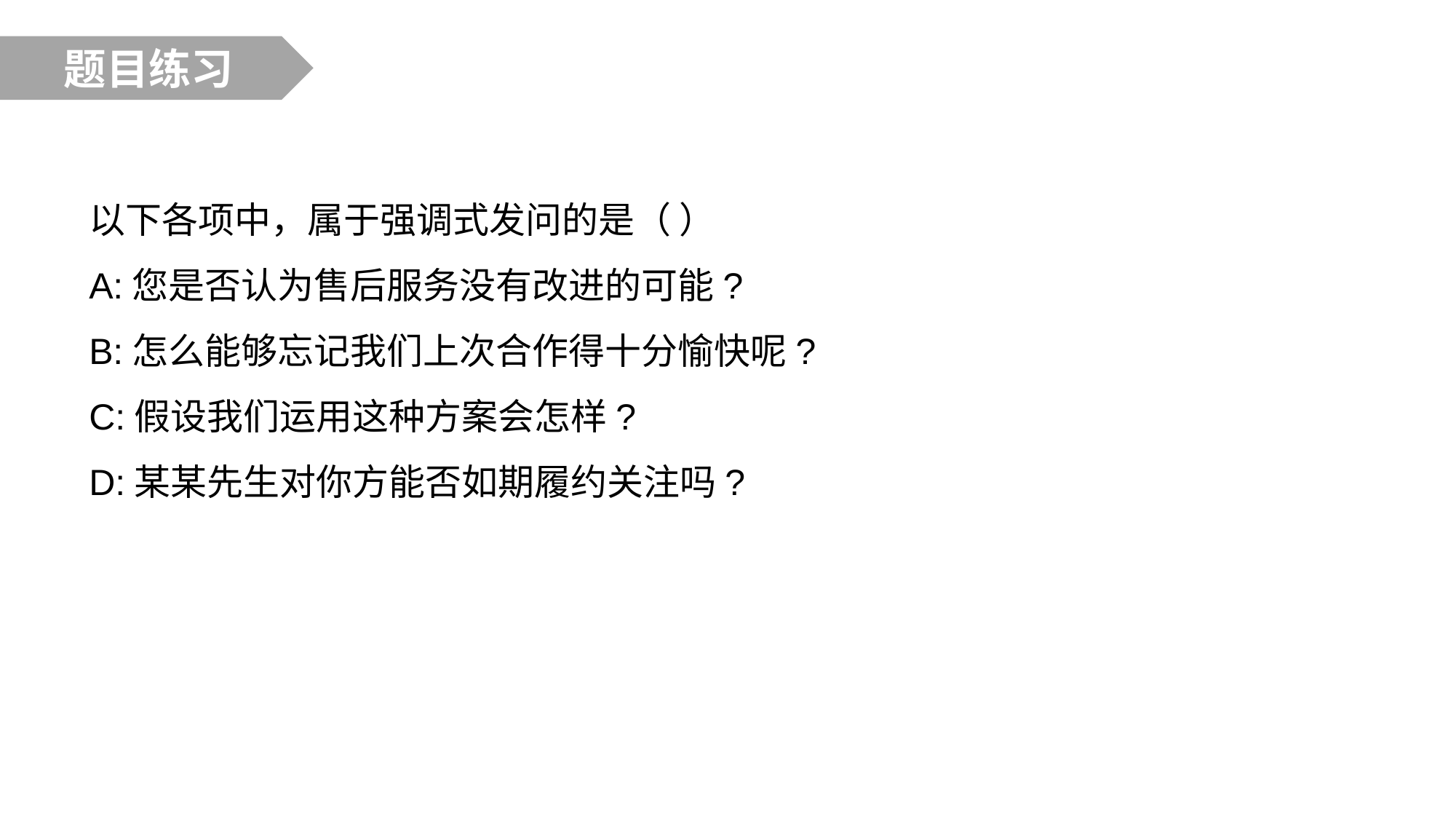

题目练习
以下各项中，属于强调式发问的是（ ）
A:您是否认为售后服务没有改进的可能?
B:怎么能够忘记我们上次合作得十分愉快呢?
C:假设我们运用这种方案会怎样?
D:某某先生对你方能否如期履约关注吗?